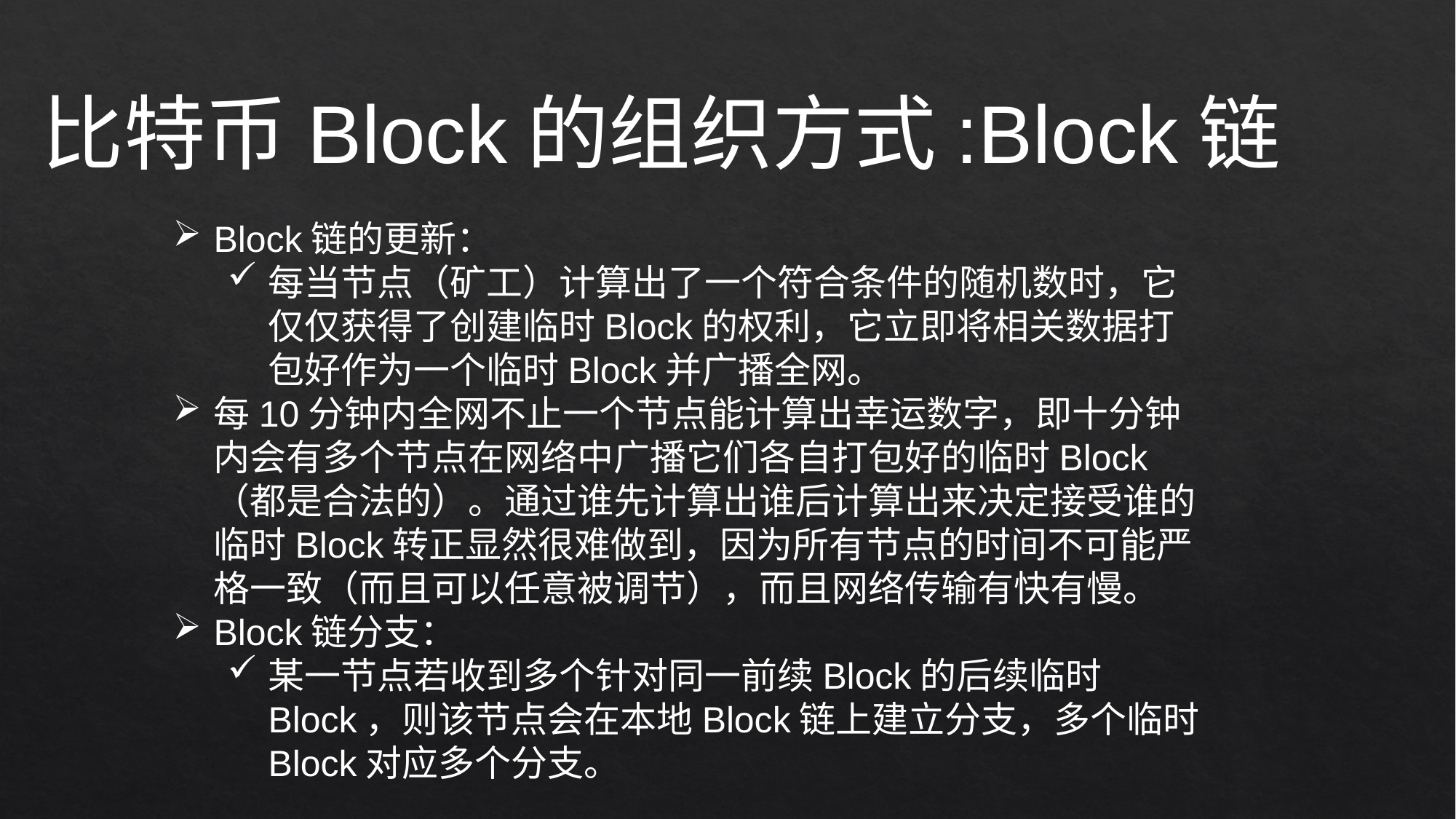

比特币Block的组织方式:Block链
Block链的更新：
每当节点（矿工）计算出了一个符合条件的随机数时，它仅仅获得了创建临时Block的权利，它立即将相关数据打包好作为一个临时Block并广播全网。
每10分钟内全网不止一个节点能计算出幸运数字，即十分钟内会有多个节点在网络中广播它们各自打包好的临时Block（都是合法的）。通过谁先计算出谁后计算出来决定接受谁的临时Block转正显然很难做到，因为所有节点的时间不可能严格一致（而且可以任意被调节），而且网络传输有快有慢。
Block链分支：
某一节点若收到多个针对同一前续Block的后续临时Block，则该节点会在本地Block链上建立分支，多个临时Block对应多个分支。